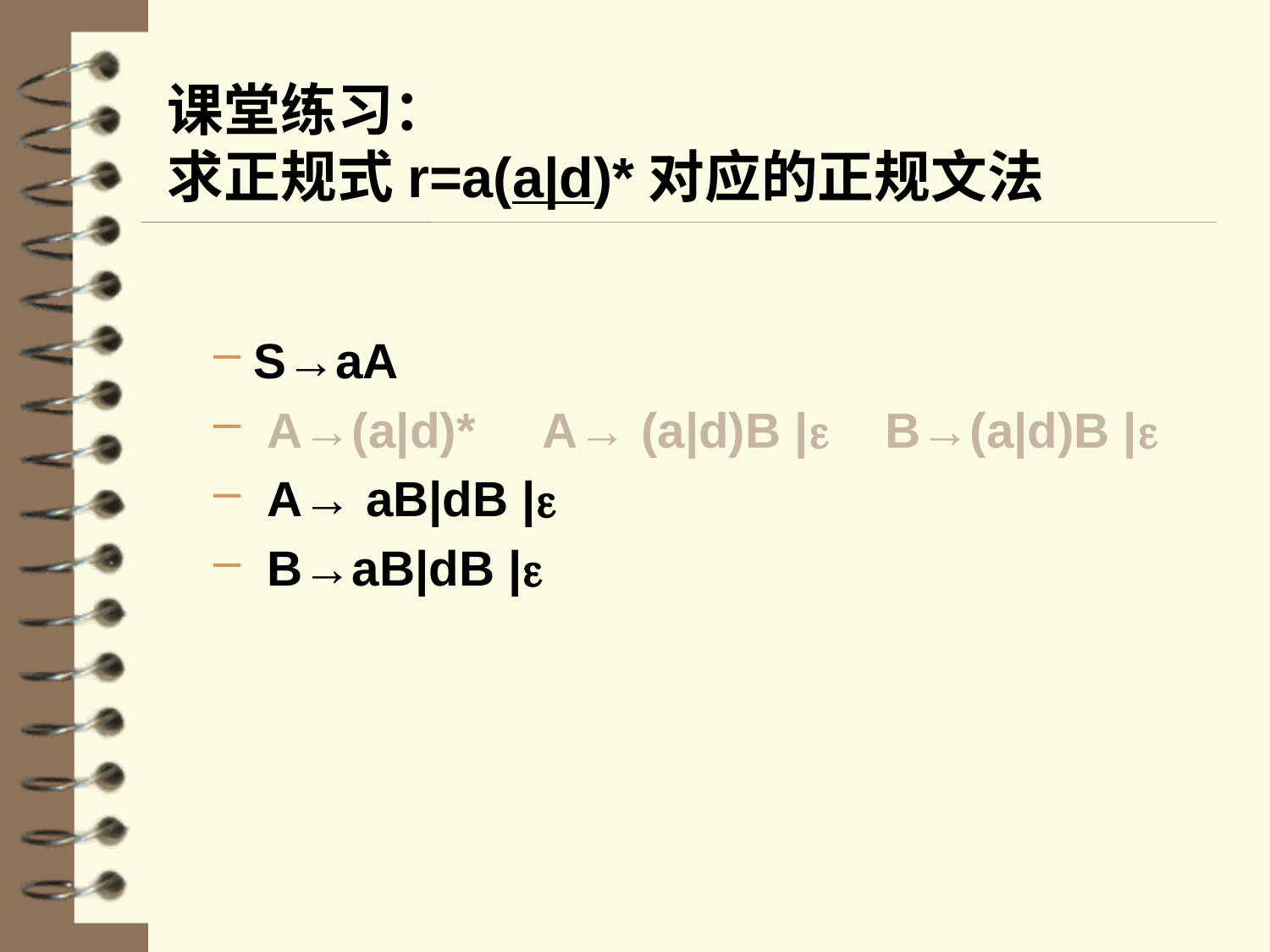

# 课堂练习： 求正规式r=a(a|d)*对应的正规文法

S→aA
 A→(a|d)*     A→ (a|d)B |ε    B→(a|d)B |ε
 A→ aB|dB |ε
 B→aB|dB |ε